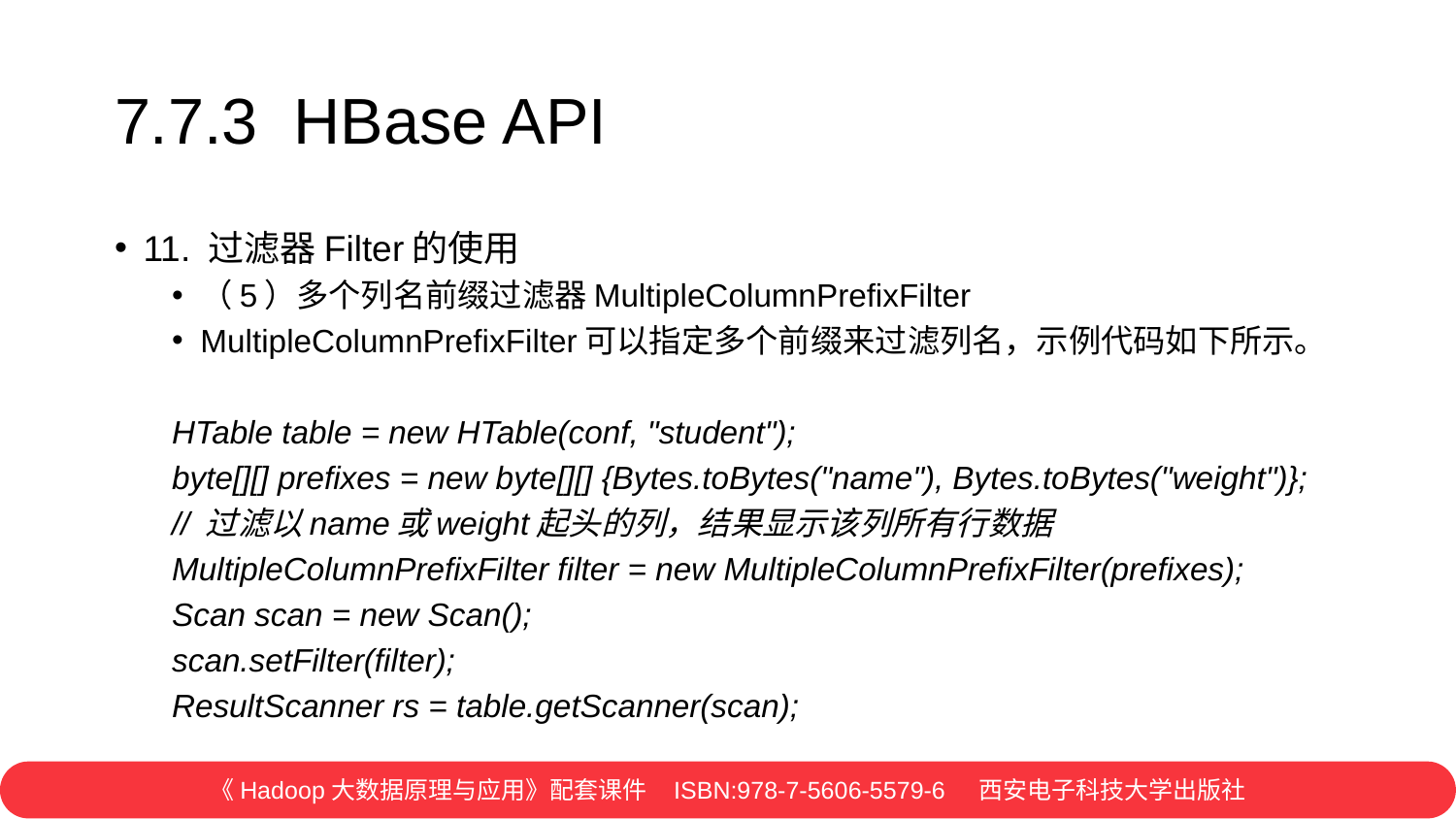

# 7.7.3  HBase API
11. 过滤器Filter的使用
（5）多个列名前缀过滤器MultipleColumnPrefixFilter
MultipleColumnPrefixFilter可以指定多个前缀来过滤列名，示例代码如下所示。

HTable table = new HTable(conf, "student");
byte[][] prefixes = new byte[][] {Bytes.toBytes("name"), Bytes.toBytes("weight")};
// 过滤以name或weight起头的列，结果显示该列所有行数据
MultipleColumnPrefixFilter filter = new MultipleColumnPrefixFilter(prefixes);
Scan scan = new Scan();
scan.setFilter(filter);
ResultScanner rs = table.getScanner(scan);